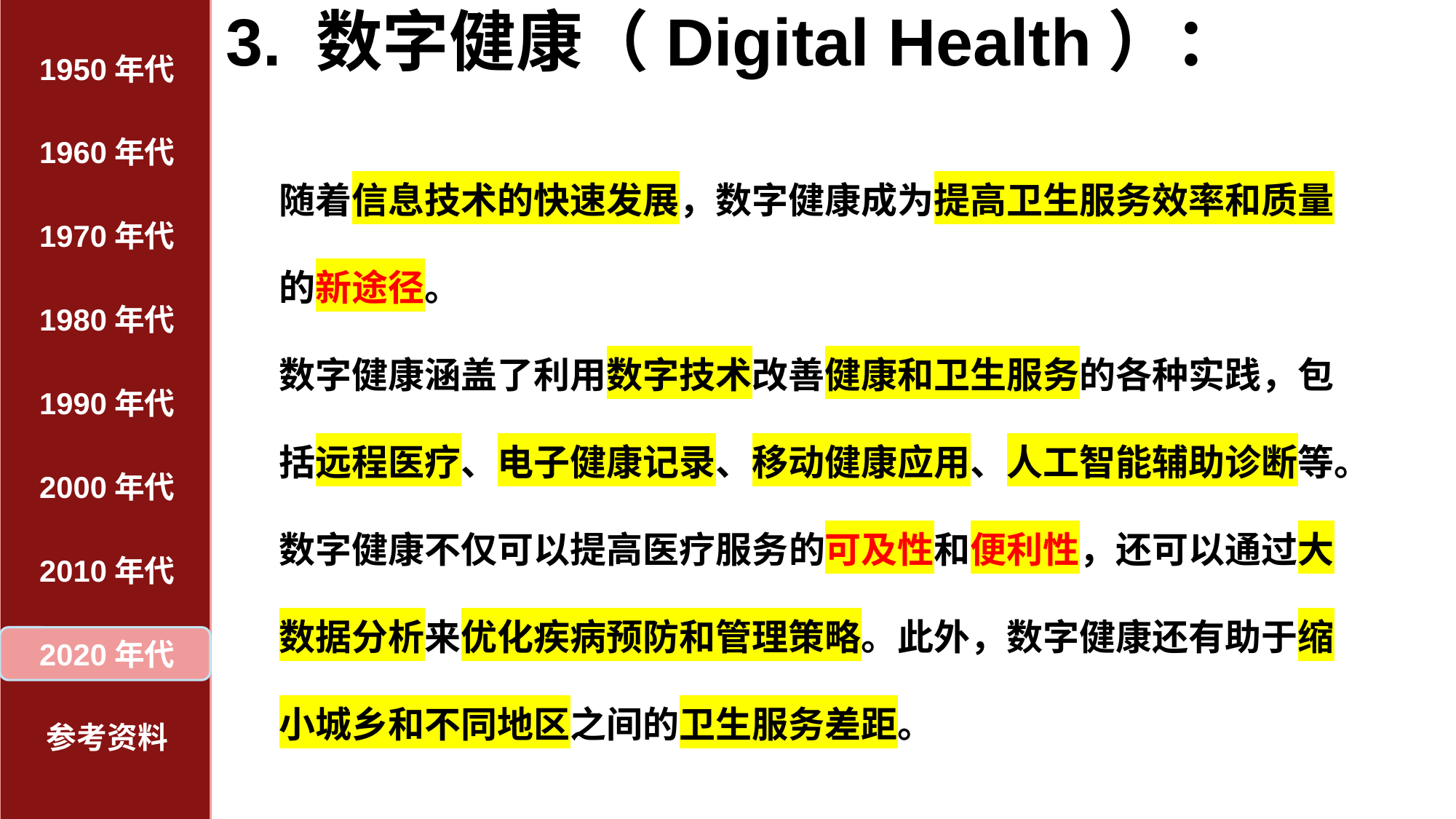

# 3. 数字健康（Digital Health）：

1950年代
1960年代
随着信息技术的快速发展，数字健康成为提高卫生服务效率和质量的新途径。
数字健康涵盖了利用数字技术改善健康和卫生服务的各种实践，包括远程医疗、电子健康记录、移动健康应用、人工智能辅助诊断等。数字健康不仅可以提高医疗服务的可及性和便利性，还可以通过大数据分析来优化疾病预防和管理策略。此外，数字健康还有助于缩小城乡和不同地区之间的卫生服务差距。
1970年代
1980年代

1990年代

2000年代
2010年代

2020年代
参考资料